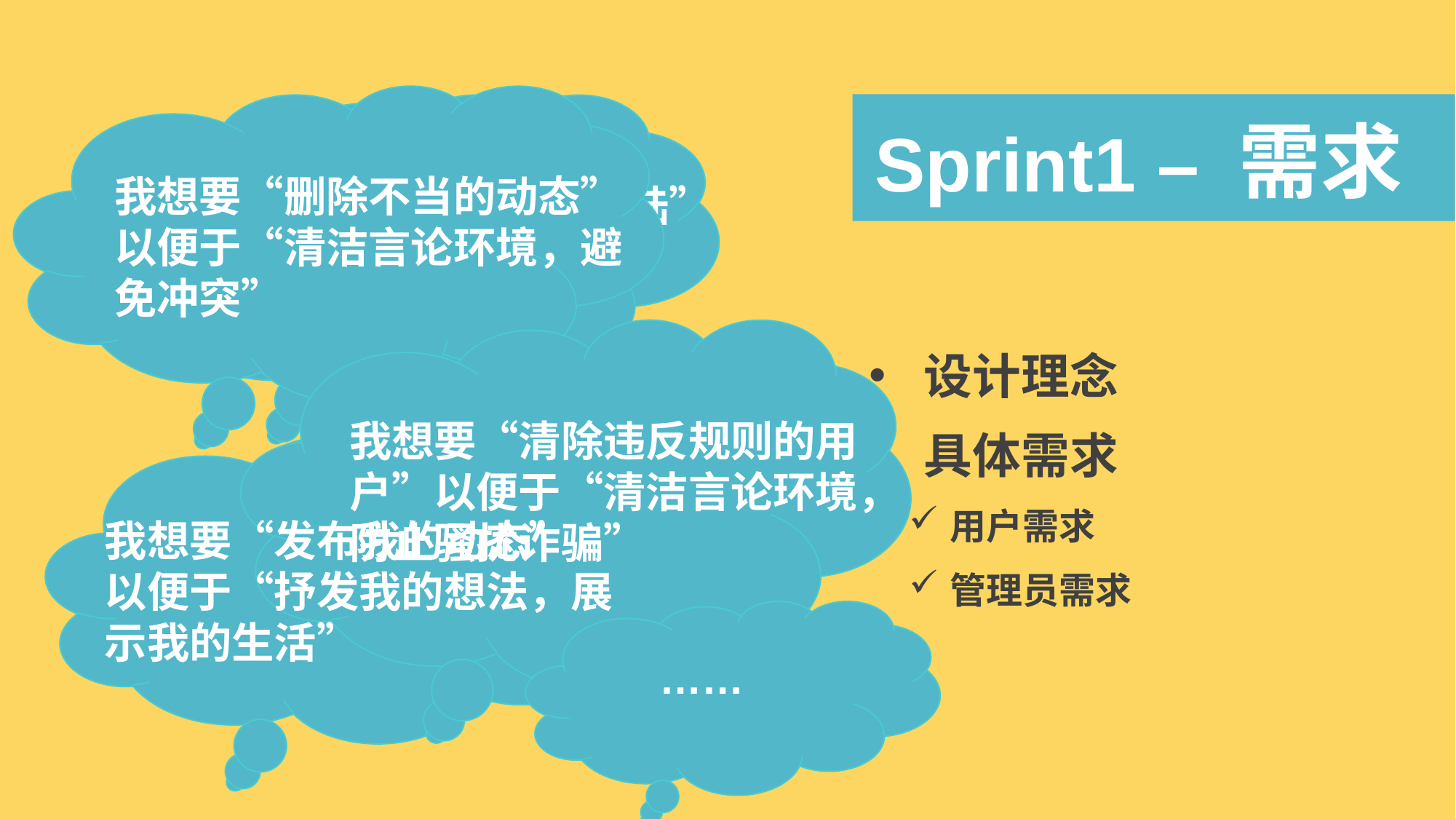

Sprint1 – 需求

我想要“删除不当的动态”
以便于“清洁言论环境，避免冲突”
我想要“创建账号并登陆”
以便于“加入蛋博”

设计理念
具体需求
用户需求
管理员需求
我想要“清除违反规则的用户”以便于“清洁言论环境，防止骚扰诈骗”

我想要“发布我的动态”
以便于“抒发我的想法，展示我的生活”

……